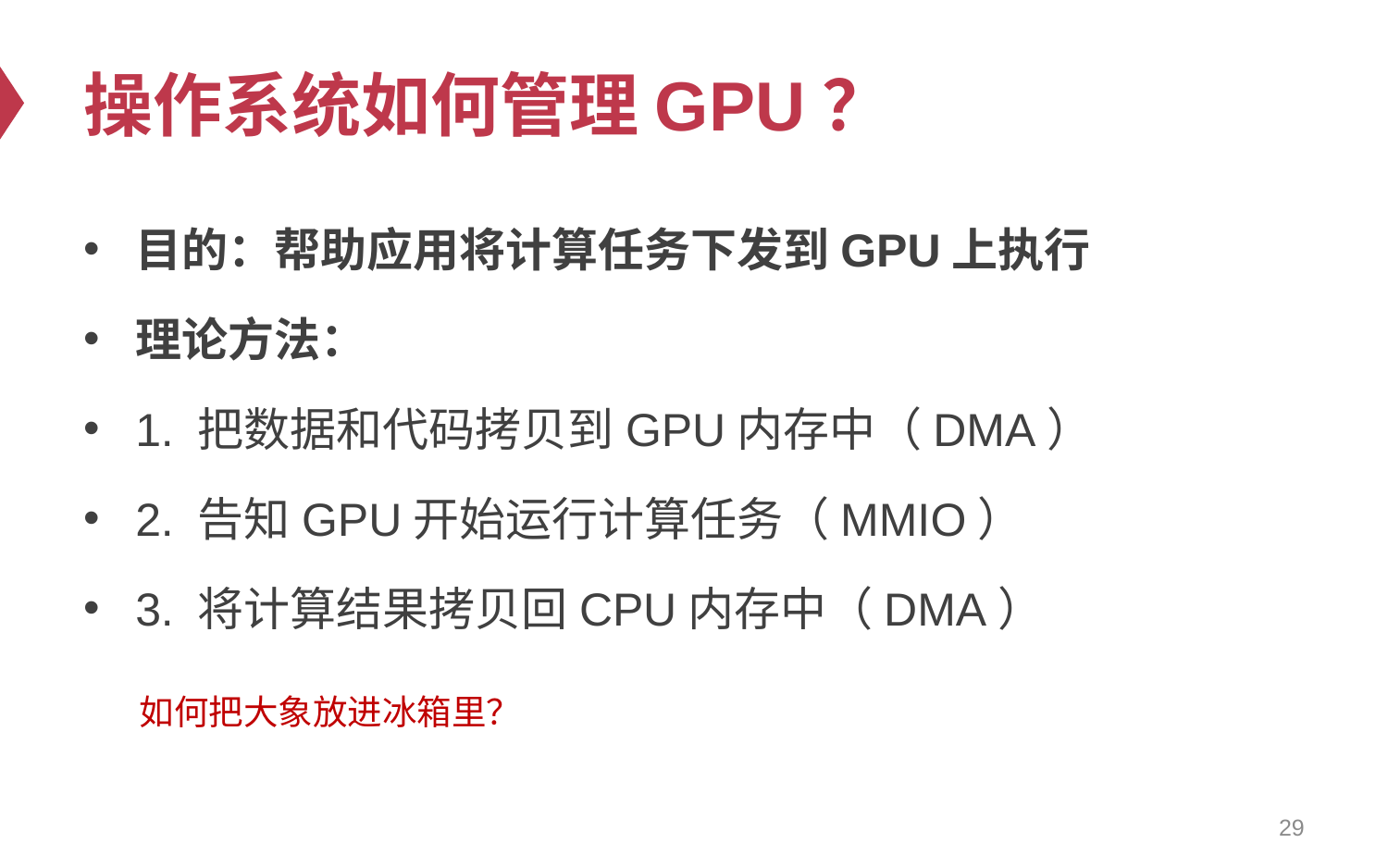

# 操作系统如何管理GPU？
目的：帮助应用将计算任务下发到GPU上执行
理论方法：
1. 把数据和代码拷贝到GPU内存中（DMA）
2. 告知GPU开始运行计算任务（MMIO）
3. 将计算结果拷贝回CPU内存中（DMA）
如何把大象放进冰箱里？
29